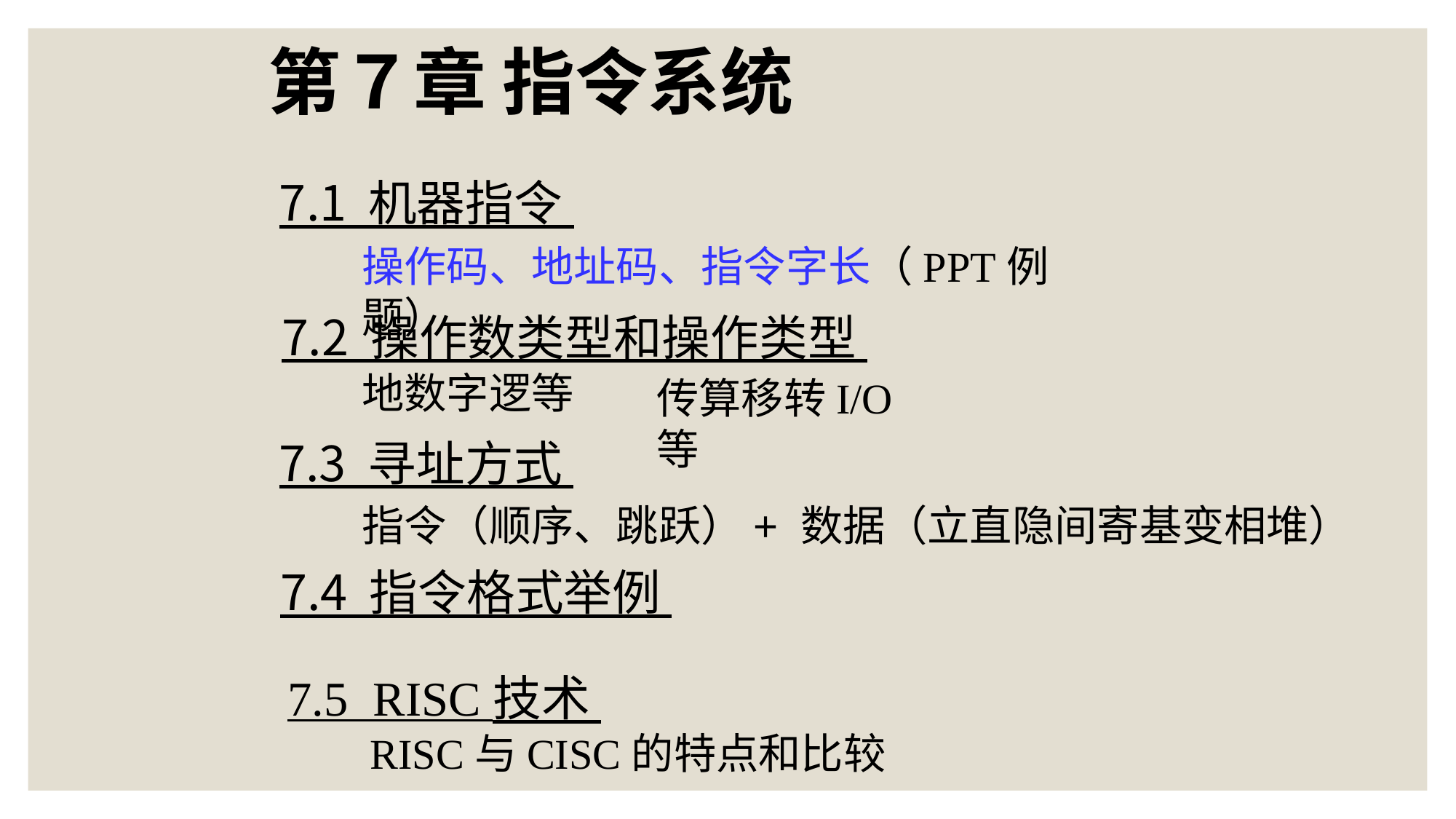

# 第７章 指令系统
7.1  机器指令
7.2  操作数类型和操作类型
7.3  寻址方式
7.4  指令格式举例
7.5  RISC 技术
操作码、地址码、指令字长（PPT例题）
地数字逻等
传算移转I/O等
指令（顺序、跳跃）+ 数据（立直隐间寄基变相堆）
RISC与CISC的特点和比较